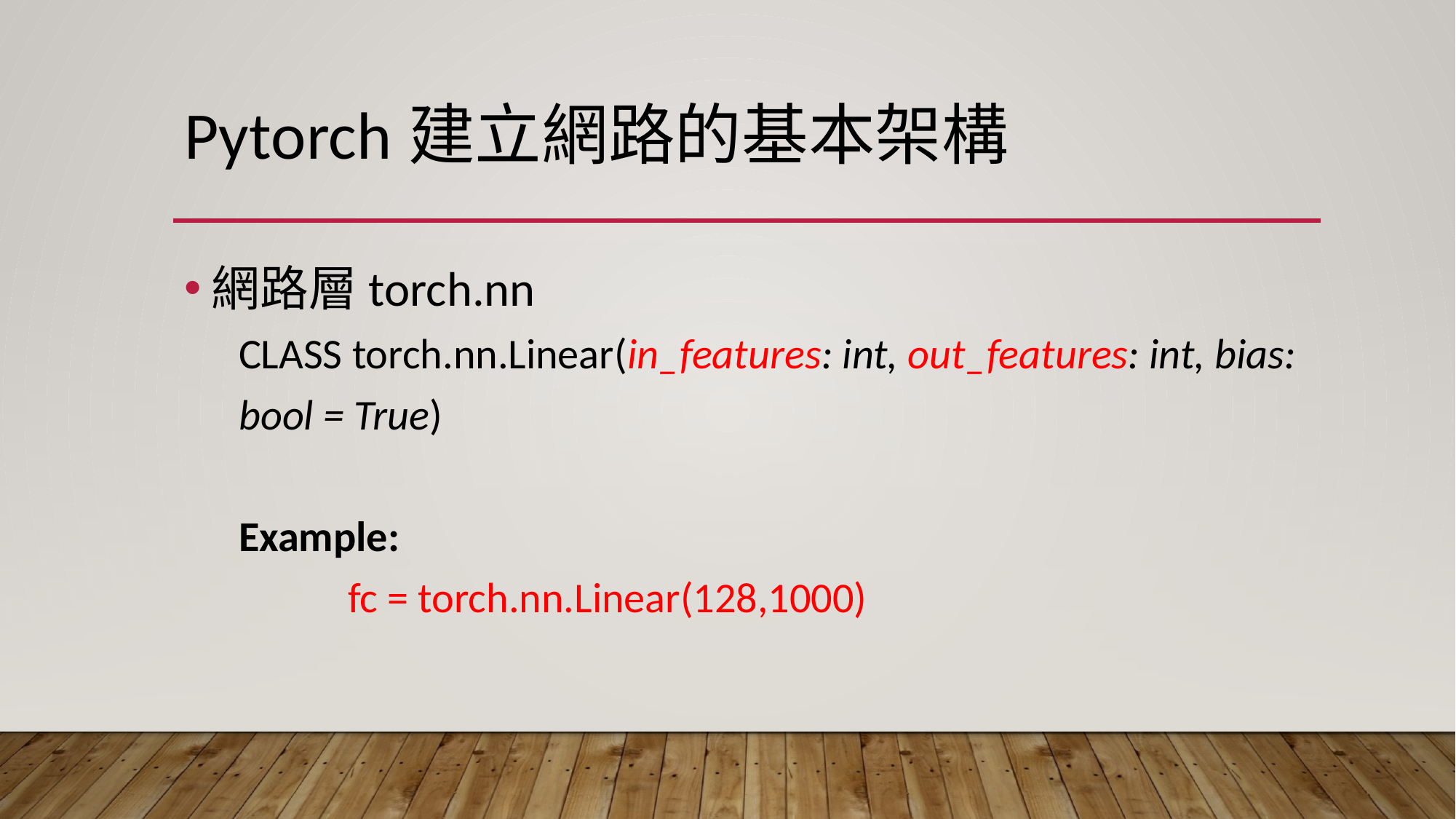

# Pytorch建立網路的基本架構
網路層torch.nn
CLASS torch.nn.Linear(in_features: int, out_features: int, bias: bool = True)

Example:
	fc = torch.nn.Linear(128,1000)